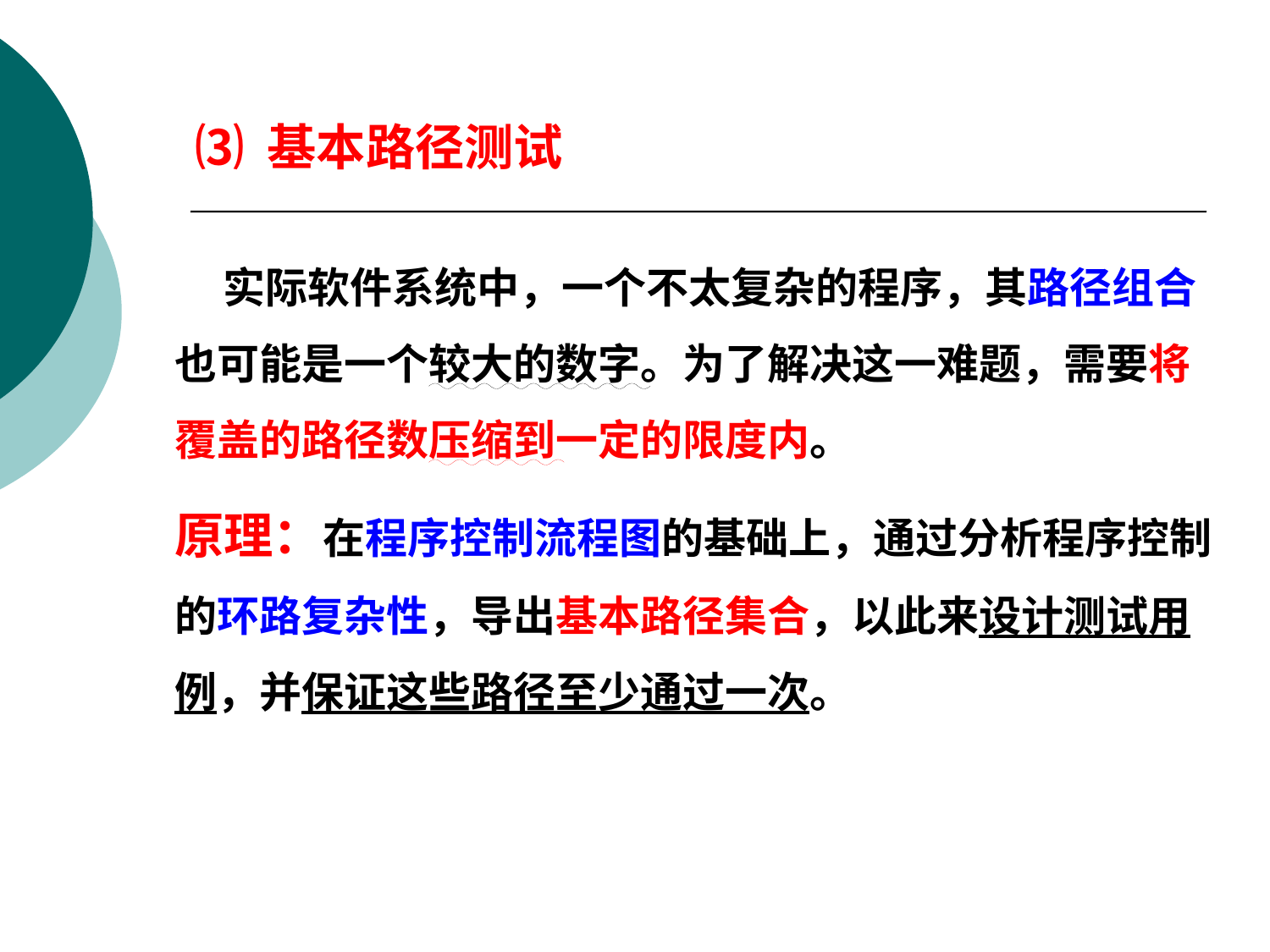

⑶ 基本路径测试
    实际软件系统中，一个不太复杂的程序，其路径组合也可能是一个较大的数字。为了解决这一难题，需要将覆盖的路径数压缩到一定的限度内。
原理：在程序控制流程图的基础上，通过分析程序控制的环路复杂性，导出基本路径集合，以此来设计测试用例，并保证这些路径至少通过一次。